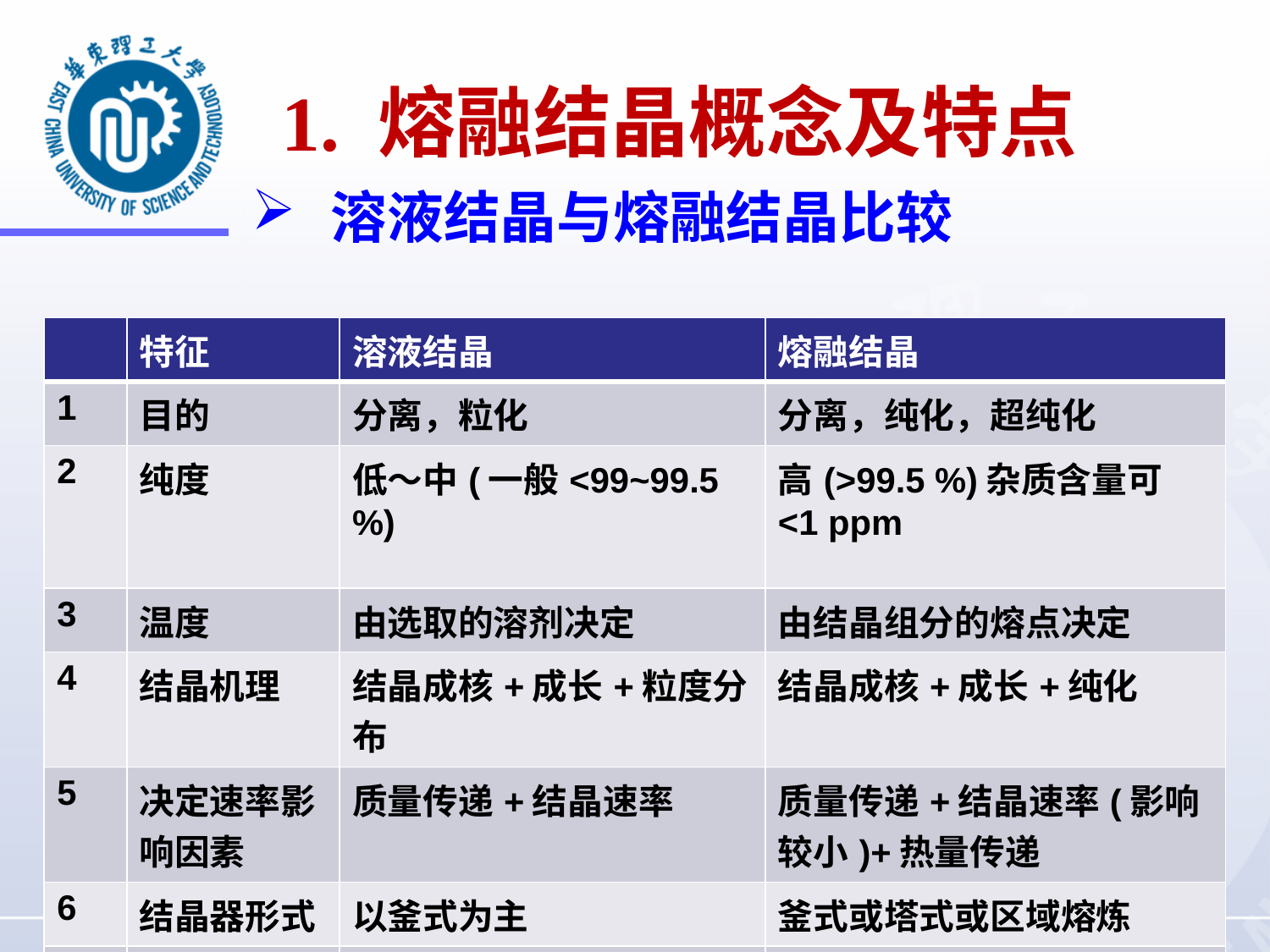

1. 熔融结晶概念及特点
溶液结晶与熔融结晶比较
|  | 特征 | 溶液结晶 | 熔融结晶 |
| --- | --- | --- | --- |
| 1 | 目的 | 分离，粒化 | 分离，纯化，超纯化 |
| 2 | 纯度 | 低～中(一般<99~99.5 %) | 高(>99.5 %)杂质含量可<1 ppm |
| 3 | 温度 | 由选取的溶剂决定 | 由结晶组分的熔点决定 |
| 4 | 结晶机理 | 结晶成核+成长+粒度分布 | 结晶成核+成长+纯化 |
| 5 | 决定速率影响因素 | 质量传递+结晶速率 | 质量传递+结晶速率(影响较小)+热量传递 |
| 6 | 结晶器形式 | 以釜式为主 | 釜式或塔式或区域熔炼 |
| 7 | 操作方式 | 连续或间歇 | 连续或间歇 |